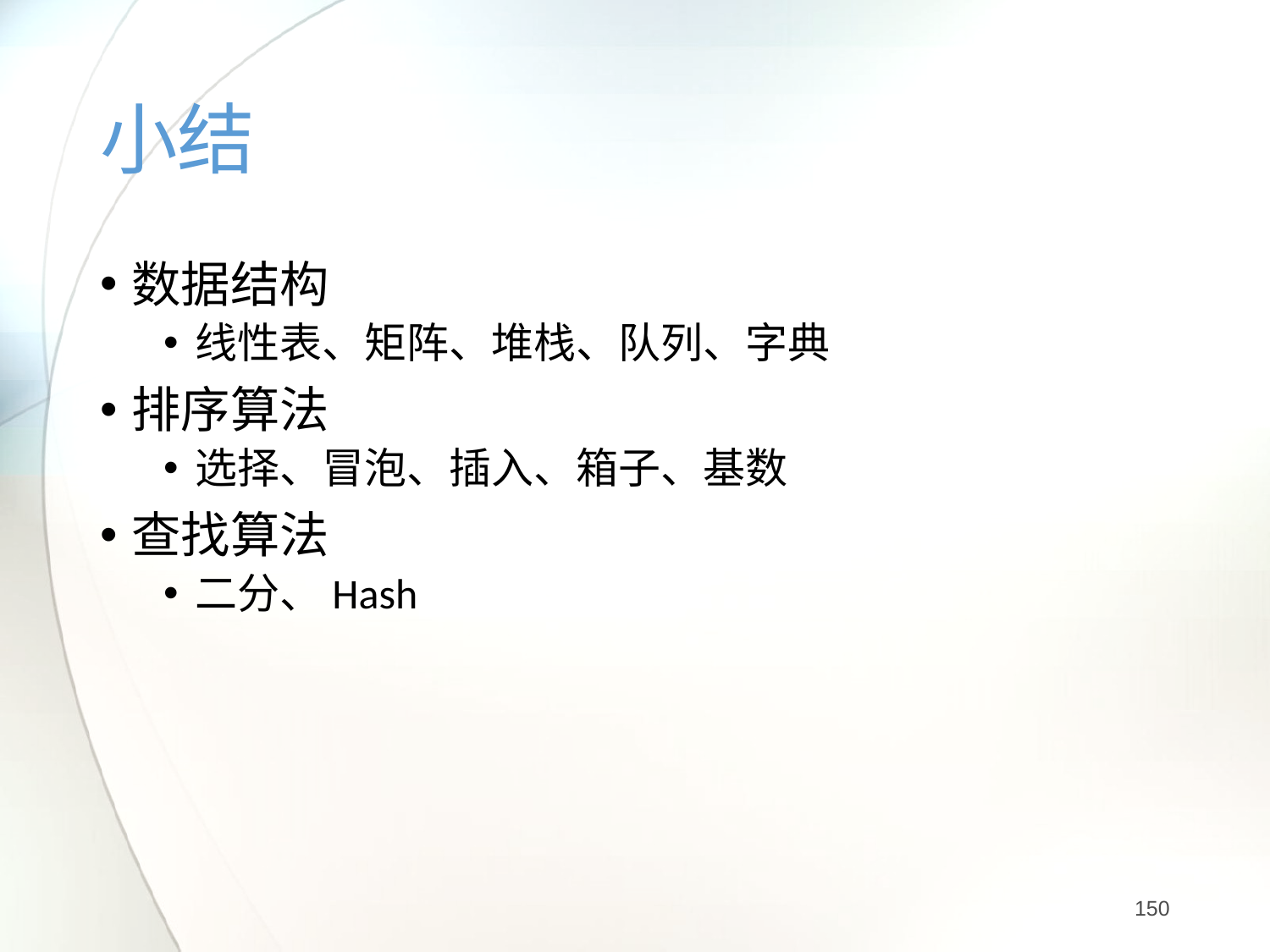

# 小结
数据结构
线性表、矩阵、堆栈、队列、字典
排序算法
选择、冒泡、插入、箱子、基数
查找算法
二分、Hash
150